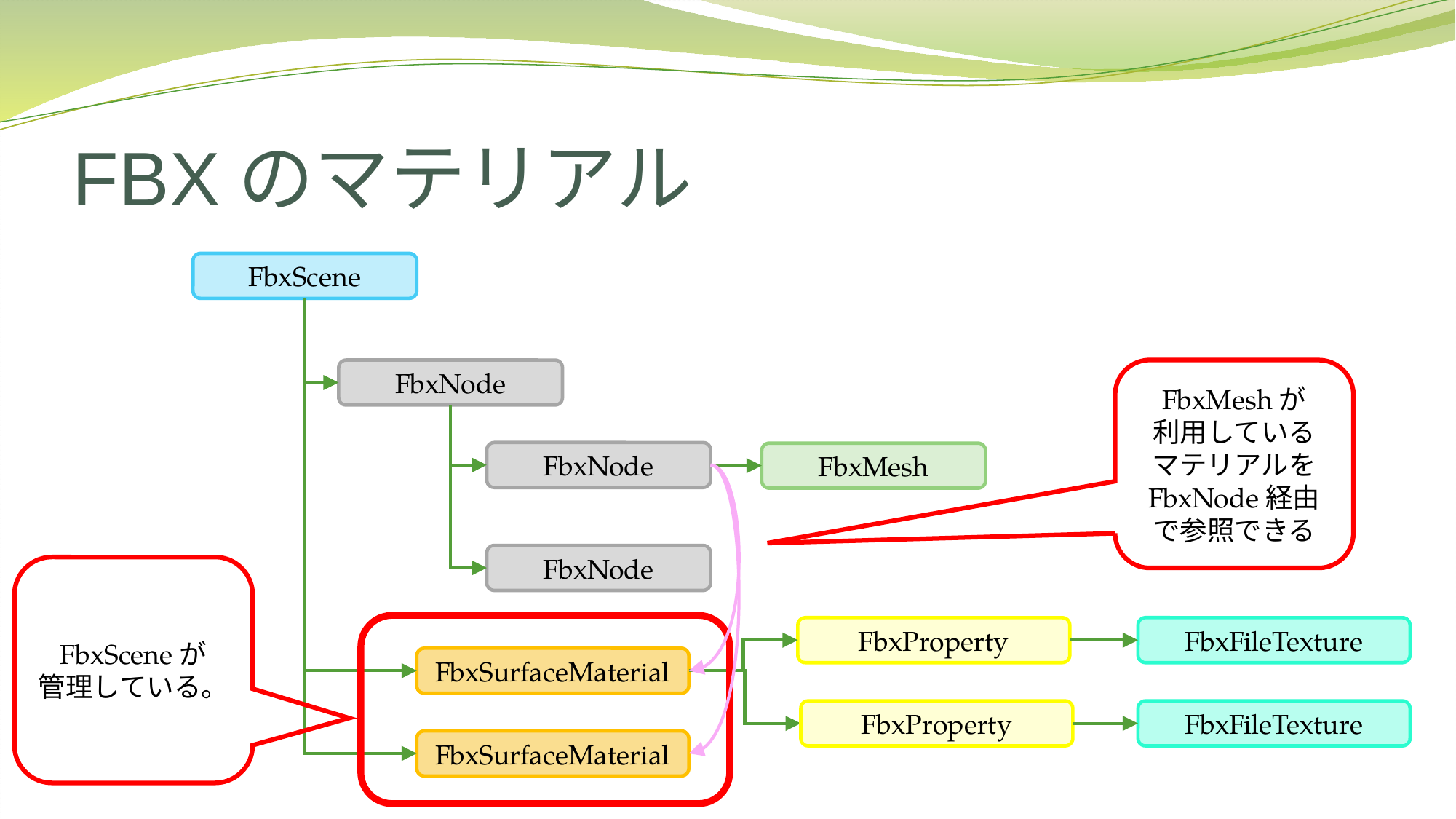

# FBXのマテリアル
FbxScene
FbxNode
FbxMeshが
利用している
マテリアルを
FbxNode経由
で参照できる
FbxNode
FbxMesh
FbxNode
FbxSceneが
管理している。

FbxProperty
FbxFileTexture
FbxSurfaceMaterial
FbxProperty
FbxFileTexture
FbxSurfaceMaterial